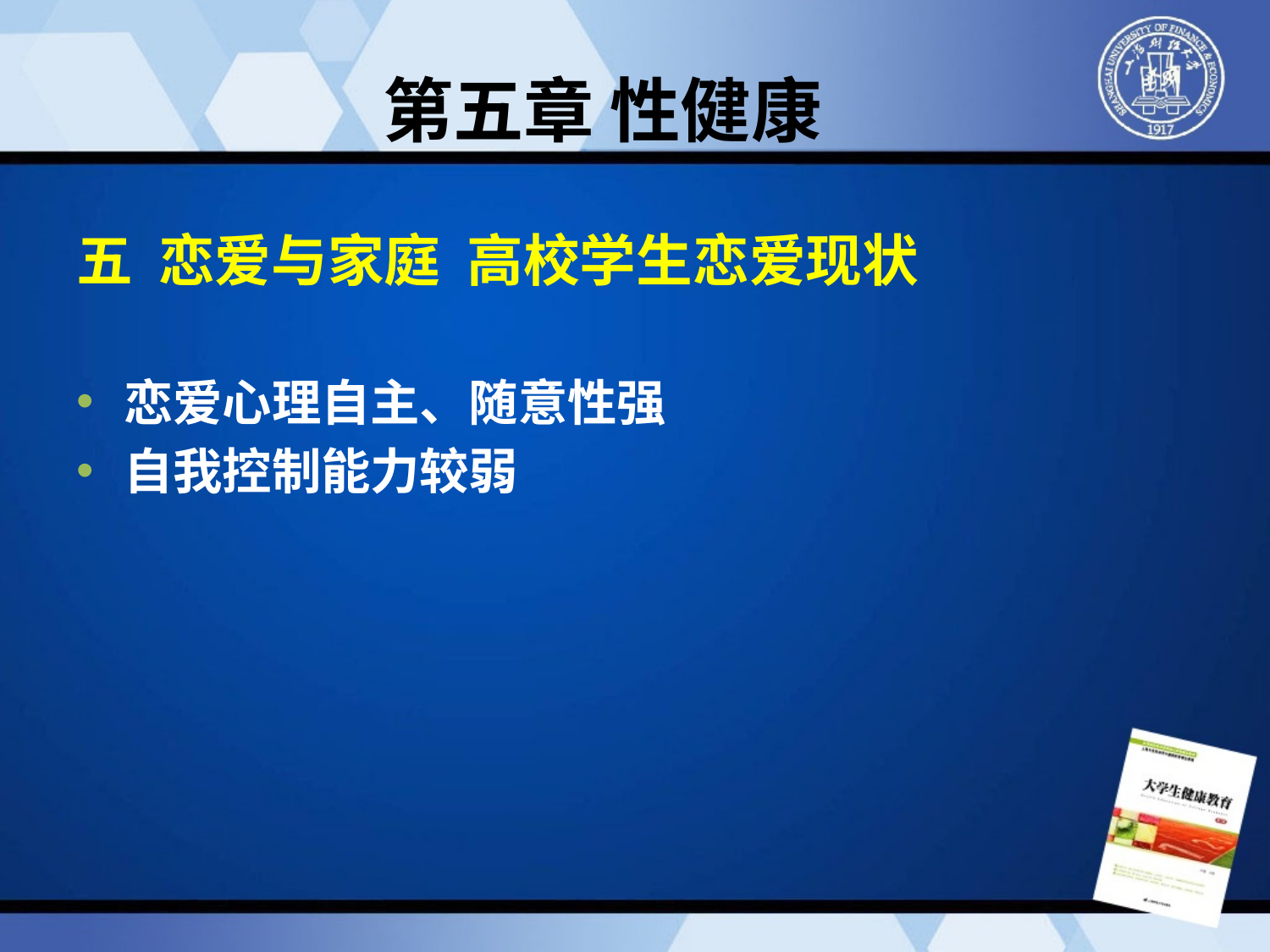

# 第五章 性健康
五  恋爱与家庭  高校学生恋爱现状

恋爱心理自主、随意性强
自我控制能力较弱